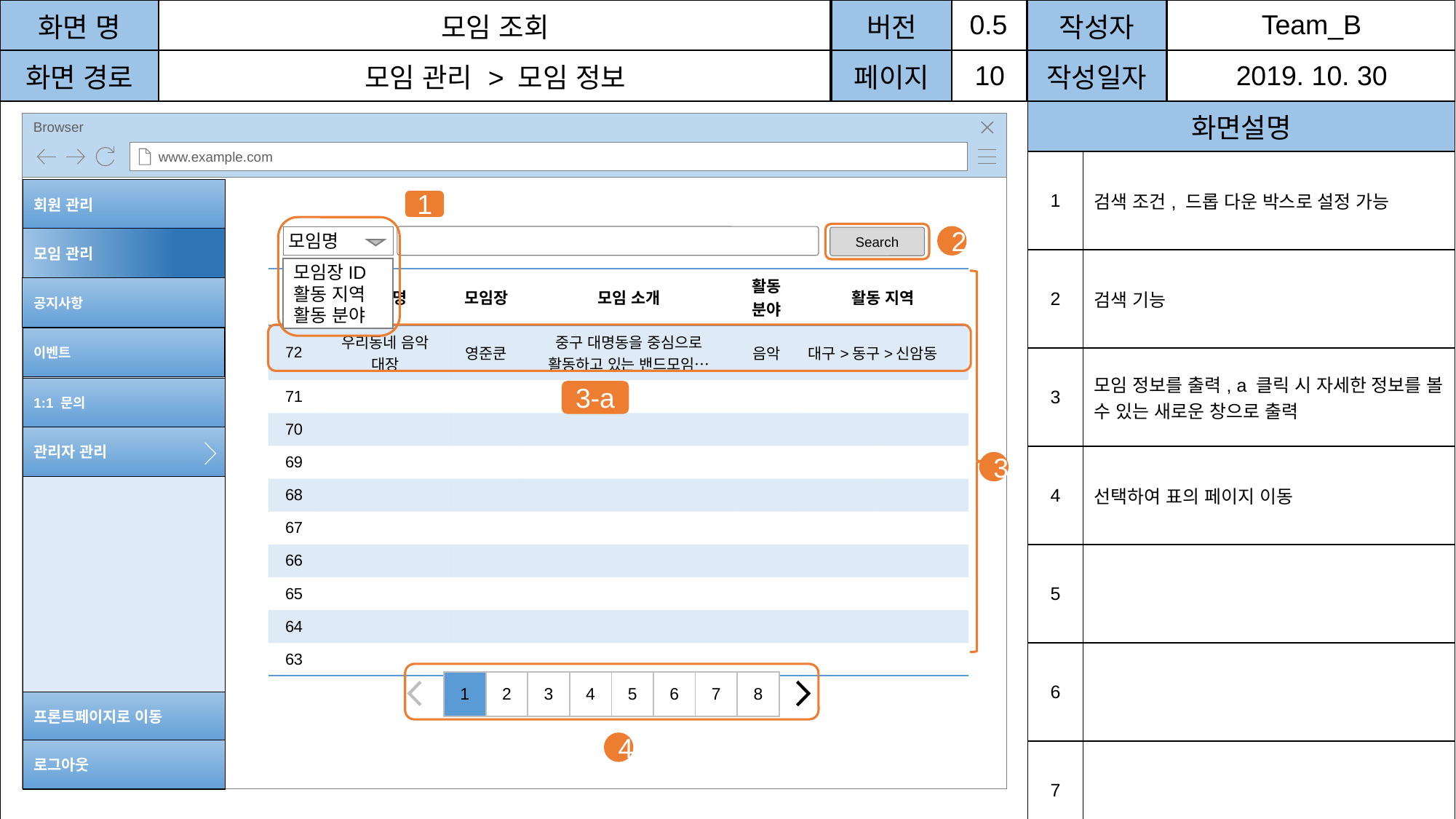

| 화면 명 | 모임 조회 | 버전 |  | 작성자 |  |  |
| --- | --- | --- | --- | --- | --- | --- |
| 화면 경로 | 모임 관리 > 모임 정보 | 페이지 | 10 | 작성일자 |  |  |
|  |  |  |  | 화면설명 |  |  |
|  |  |  |  | 1 | 검색 조건, 드롭 다운 박스로 설정 가능 |  |
|  |  |  |  | 2 | 검색 기능 |  |
|  |  |  |  | 3 | 모임 정보를 출력, a 클릭 시 자세한 정보를 볼 수 있는 새로운 창으로 출력 |  |
|  |  |  |  | 4 | 선택하여 표의 페이지 이동 |  |
|  |  |  |  | 5 |  |  |
|  |  |  |  | 6 |  |  |
|  |  |  |  | 7 |  |  |
Browser

www.example.com

회원 관리

프론트페이지로 이동
로그아웃
모임 관리
1:1 문의
관리자 관리

공지사항
이벤트
1

2

모임명

Search
모임장ID
활동 지역
활동 분야
| NO | 모임명 | 모임장 | 모임 소개 | 활동 분야 | 활동 지역 |  |
| --- | --- | --- | --- | --- | --- | --- |
| 72 | 우리동네 음악 대장 | 영준쿤 | 중구 대명동을 중심으로 활동하고 있는 밴드모임… | 음악 | 대구>동구>신암동 |  |
| 71 |  |  |  |  |  |  |
| 70 |  |  |  |  |  |  |
| 69 |  |  |  |  |  |  |
| 68 |  |  |  |  |  |  |
| 67 |  |  |  |  |  |  |
| 66 |  |  |  |  |  |  |
| 65 |  |  |  |  |  |  |
| 64 |  |  |  |  |  |  |
| 63 |  |  |  |  |  |  |

3

3-a

| 1 | 2 | 3 | 4 | 5 | 6 | 7 | 8 |
| --- | --- | --- | --- | --- | --- | --- | --- |

4